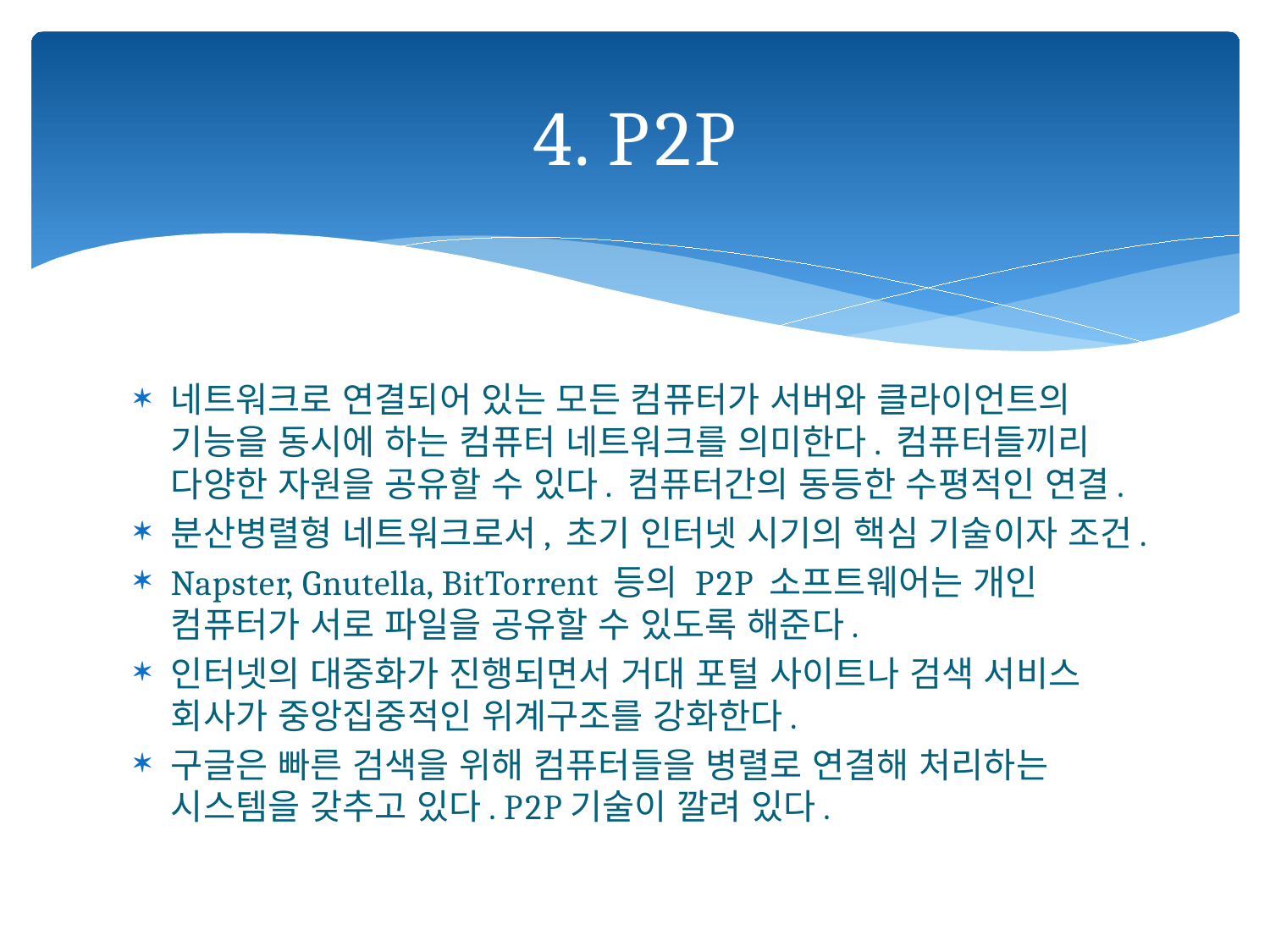

# 4. P2P
네트워크로 연결되어 있는 모든 컴퓨터가 서버와 클라이언트의 기능을 동시에 하는 컴퓨터 네트워크를 의미한다. 컴퓨터들끼리 다양한 자원을 공유할 수 있다. 컴퓨터간의 동등한 수평적인 연결.
분산병렬형 네트워크로서, 초기 인터넷 시기의 핵심 기술이자 조건.
Napster, Gnutella, BitTorrent 등의 P2P 소프트웨어는 개인 컴퓨터가 서로 파일을 공유할 수 있도록 해준다.
인터넷의 대중화가 진행되면서 거대 포털 사이트나 검색 서비스 회사가 중앙집중적인 위계구조를 강화한다.
구글은 빠른 검색을 위해 컴퓨터들을 병렬로 연결해 처리하는 시스템을 갖추고 있다. P2P기술이 깔려 있다.